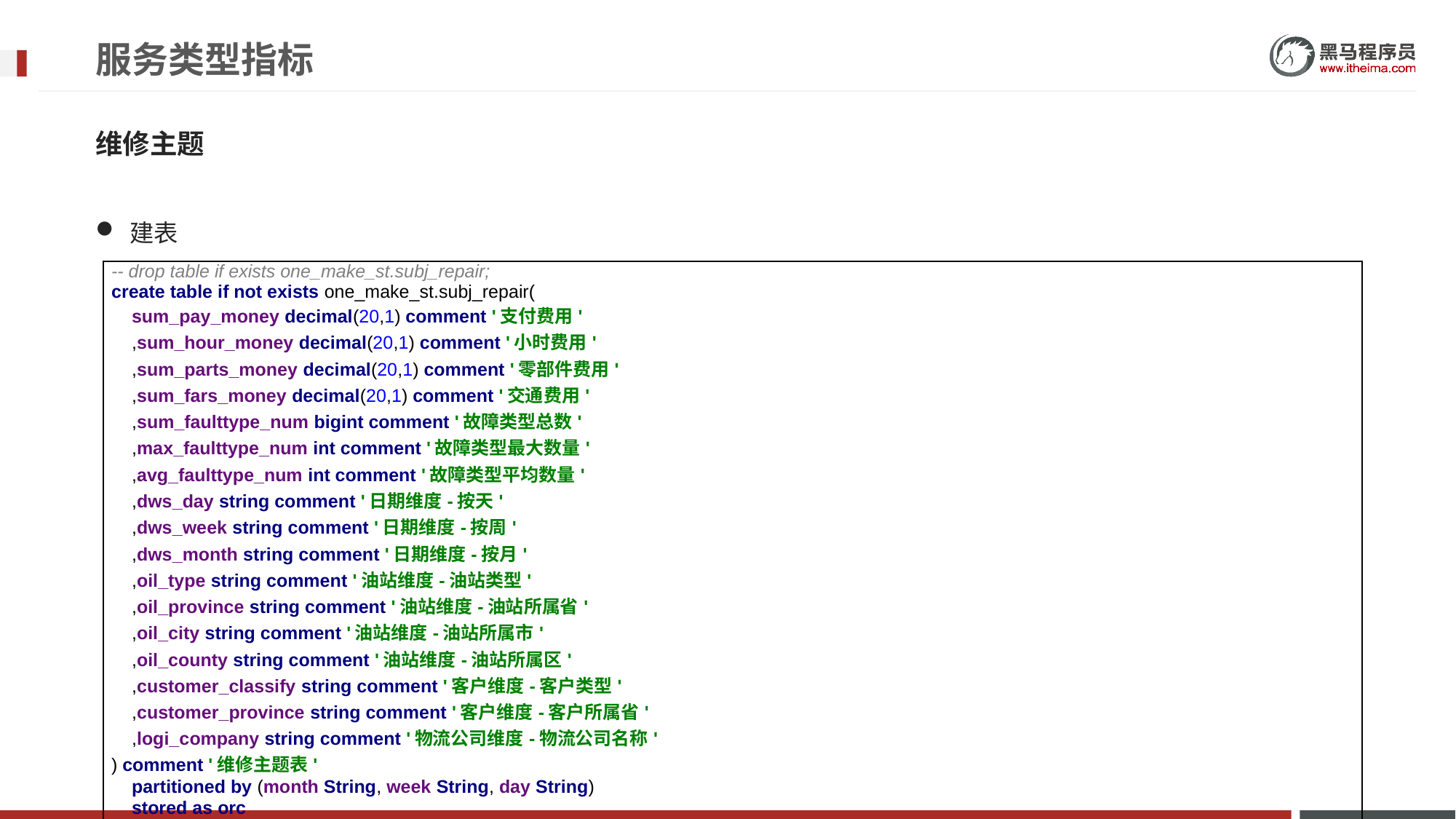

# 服务类型指标
维修主题
建表

| -- drop table if exists one\_make\_st.subj\_repair; create table if not exists one\_make\_st.subj\_repair( sum\_pay\_money decimal(20,1) comment '支付费用' ,sum\_hour\_money decimal(20,1) comment '小时费用' ,sum\_parts\_money decimal(20,1) comment '零部件费用' ,sum\_fars\_money decimal(20,1) comment '交通费用' ,sum\_faulttype\_num bigint comment '故障类型总数' ,max\_faulttype\_num int comment '故障类型最大数量' ,avg\_faulttype\_num int comment '故障类型平均数量' ,dws\_day string comment '日期维度-按天' ,dws\_week string comment '日期维度-按周' ,dws\_month string comment '日期维度-按月' ,oil\_type string comment '油站维度-油站类型' ,oil\_province string comment '油站维度-油站所属省' ,oil\_city string comment '油站维度-油站所属市' ,oil\_county string comment '油站维度-油站所属区' ,customer\_classify string comment '客户维度-客户类型' ,customer\_province string comment '客户维度-客户所属省' ,logi\_company string comment '物流公司维度-物流公司名称' ) comment '维修主题表' partitioned by (month String, week String, day String) stored as orc location '/data/dw/st/one\_make/subj\_repair'; |
| --- |